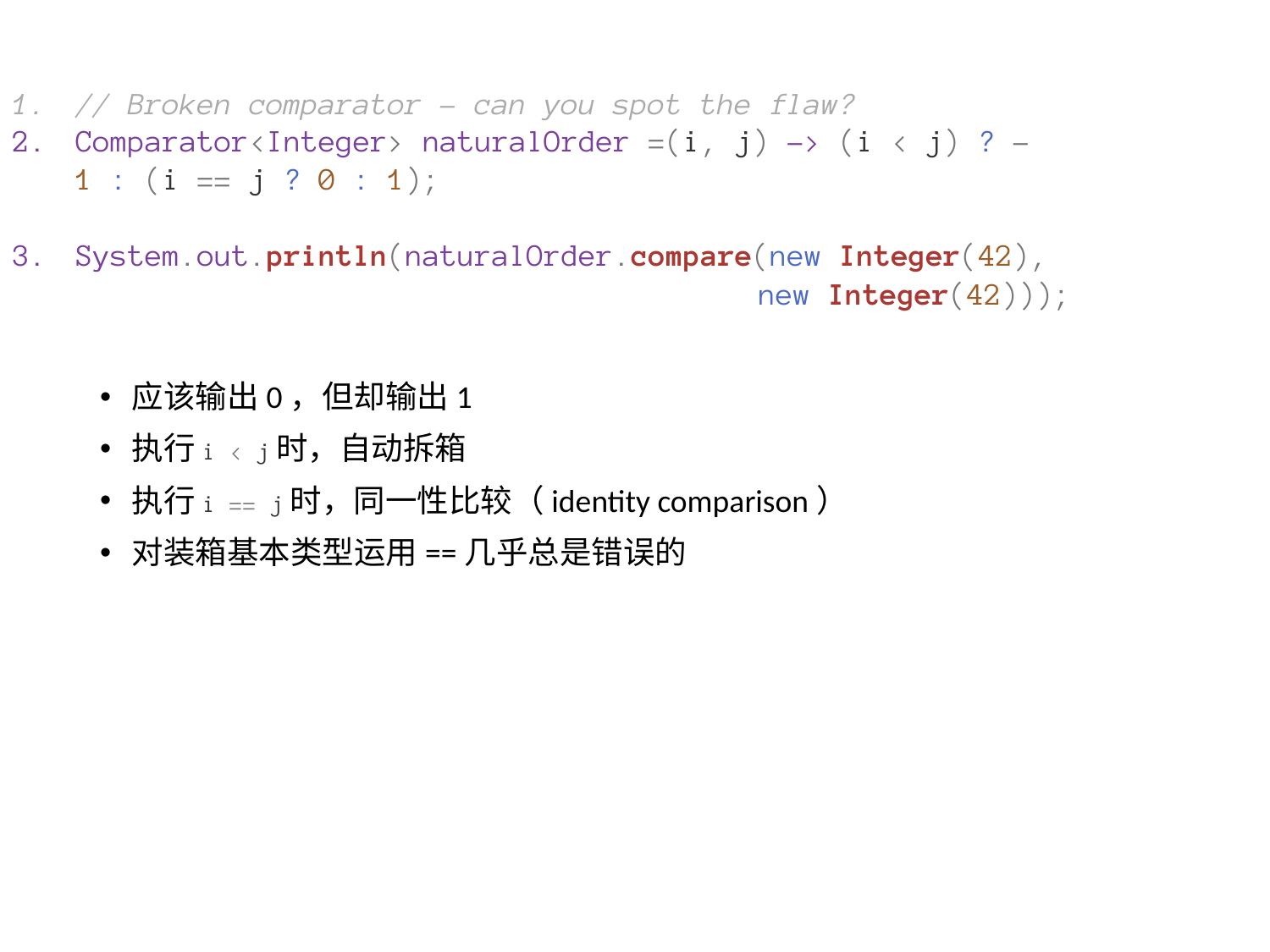

// Broken comparator - can you spot the flaw?
Comparator<Integer> naturalOrder =(i, j) -> (i < j) ? -1 : (i == j ? 0 : 1);

System.out.println(naturalOrder.compare(new Integer(42),
                                           new Integer(42)));

应该输出0，但却输出1
执行i < j时，自动拆箱
执行i == j时，同一性比较（identity comparison）
对装箱基本类型运用==几乎总是错误的